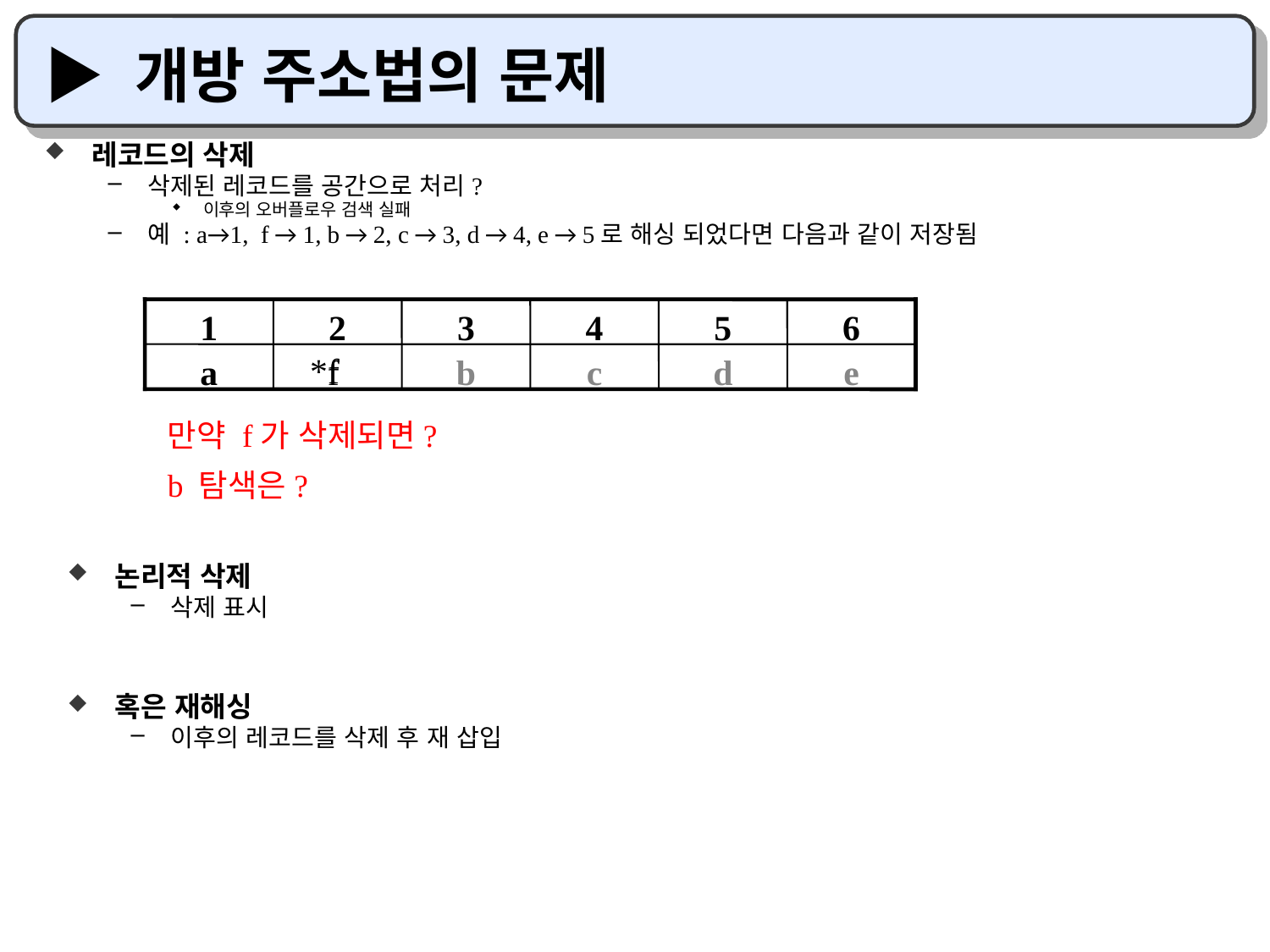

# ▶ 개방 주소법의 문제
레코드의 삭제
삭제된 레코드를 공간으로 처리?
이후의 오버플로우 검색 실패
예 : a→1,  f → 1, b → 2, c → 3, d → 4, e → 5로 해싱 되었다면 다음과 같이 저장됨
1

2

3

4

5

6

a

b
c
d
e

*f
f
만약 f가 삭제되면?
b 탐색은?
논리적 삭제
삭제 표시

혹은 재해싱
이후의 레코드를 삭제 후 재 삽입